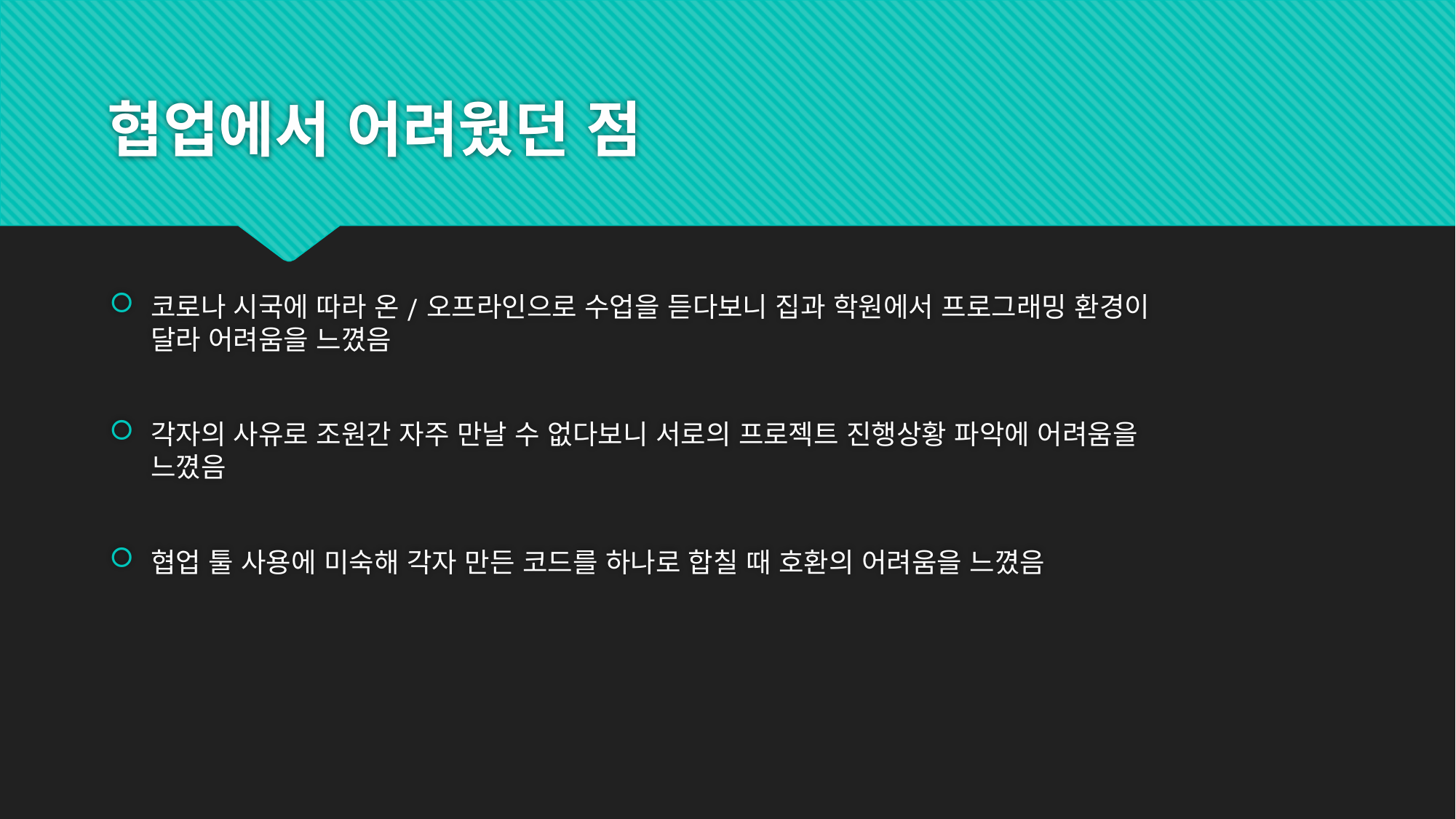

# 협업에서 어려웠던 점
코로나 시국에 따라 온/오프라인으로 수업을 듣다보니 집과 학원에서 프로그래밍 환경이 달라 어려움을 느꼈음

각자의 사유로 조원간 자주 만날 수 없다보니 서로의 프로젝트 진행상황 파악에 어려움을 느꼈음

협업 툴 사용에 미숙해 각자 만든 코드를 하나로 합칠 때 호환의 어려움을 느꼈음